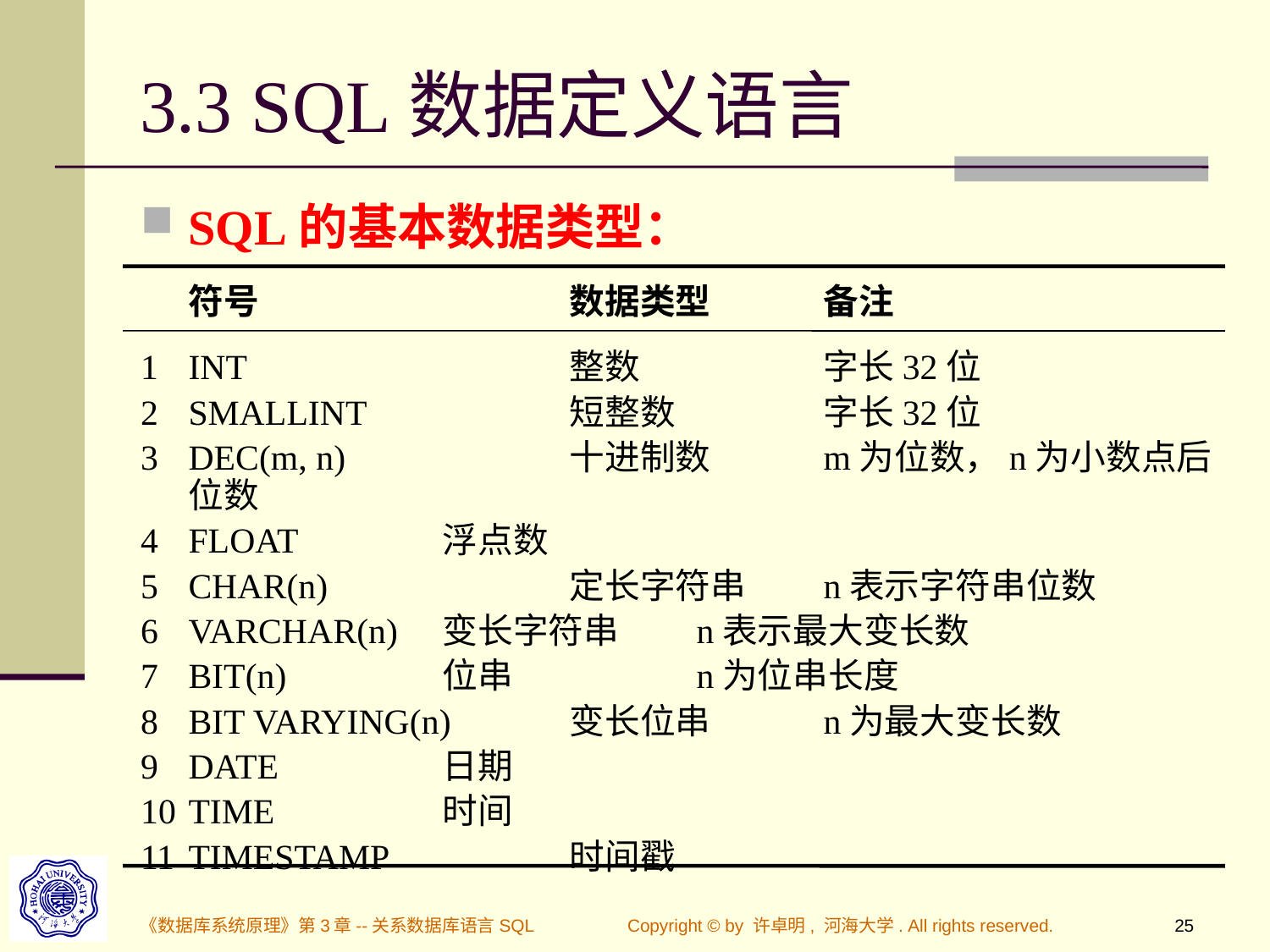

# 3.3 SQL数据定义语言
SQL的基本数据类型：
	符号			数据类型	备注

1	INT			整数		字长32位
2	SMALLINT		短整数		字长32位
3	DEC(m, n)		十进制数	m为位数，n为小数点后位数
4	FLOAT		浮点数
5	CHAR(n)		定长字符串	n表示字符串位数
6	VARCHAR(n) 	变长字符串	n表示最大变长数
7	BIT(n)		位串		n为位串长度
8	BIT VARYING(n)	变长位串	n为最大变长数
9	DATE		日期
10	TIME		时间
11	TIMESTAMP		时间戳

《数据库系统原理》第3章--关系数据库语言SQL
Copyright © by 许卓明, 河海大学. All rights reserved.
25